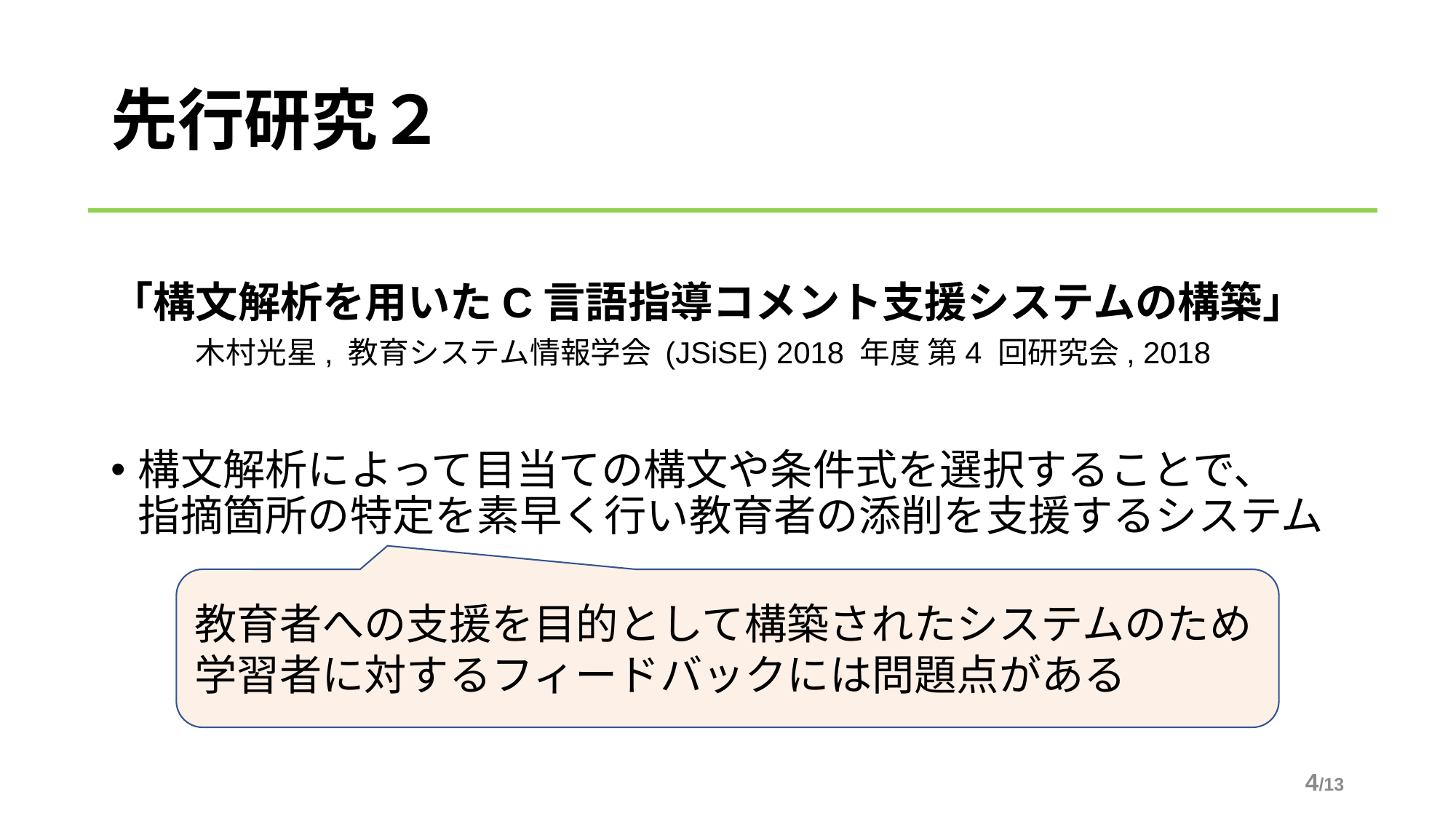

# 先行研究２

「構文解析を用いたC言語指導コメント支援システムの構築」　　木村光星, 教育システム情報学会 (JSiSE) 2018 年度 第4 回研究会, 2018

構文解析によって目当ての構文や条件式を選択することで、
指摘箇所の特定を素早く行い教育者の添削を支援するシステム

教育者への支援を目的として構築されたシステムのため学習者に対するフィードバックには問題点がある
4/13